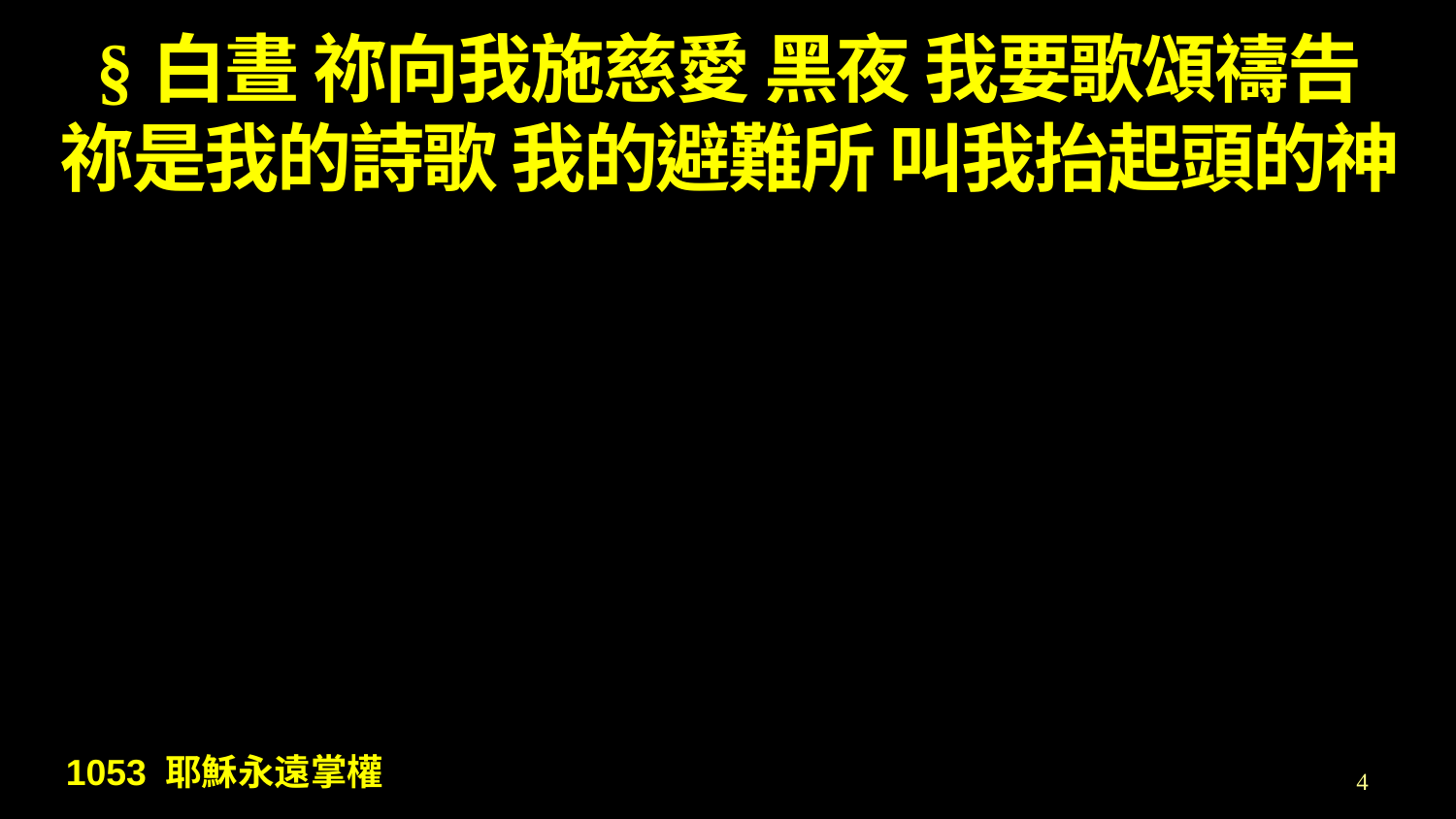

# §白晝 祢向我施慈愛 黑夜 我要歌頌禱告 祢是我的詩歌 我的避難所 叫我抬起頭的神
1053 耶穌永遠掌權
4